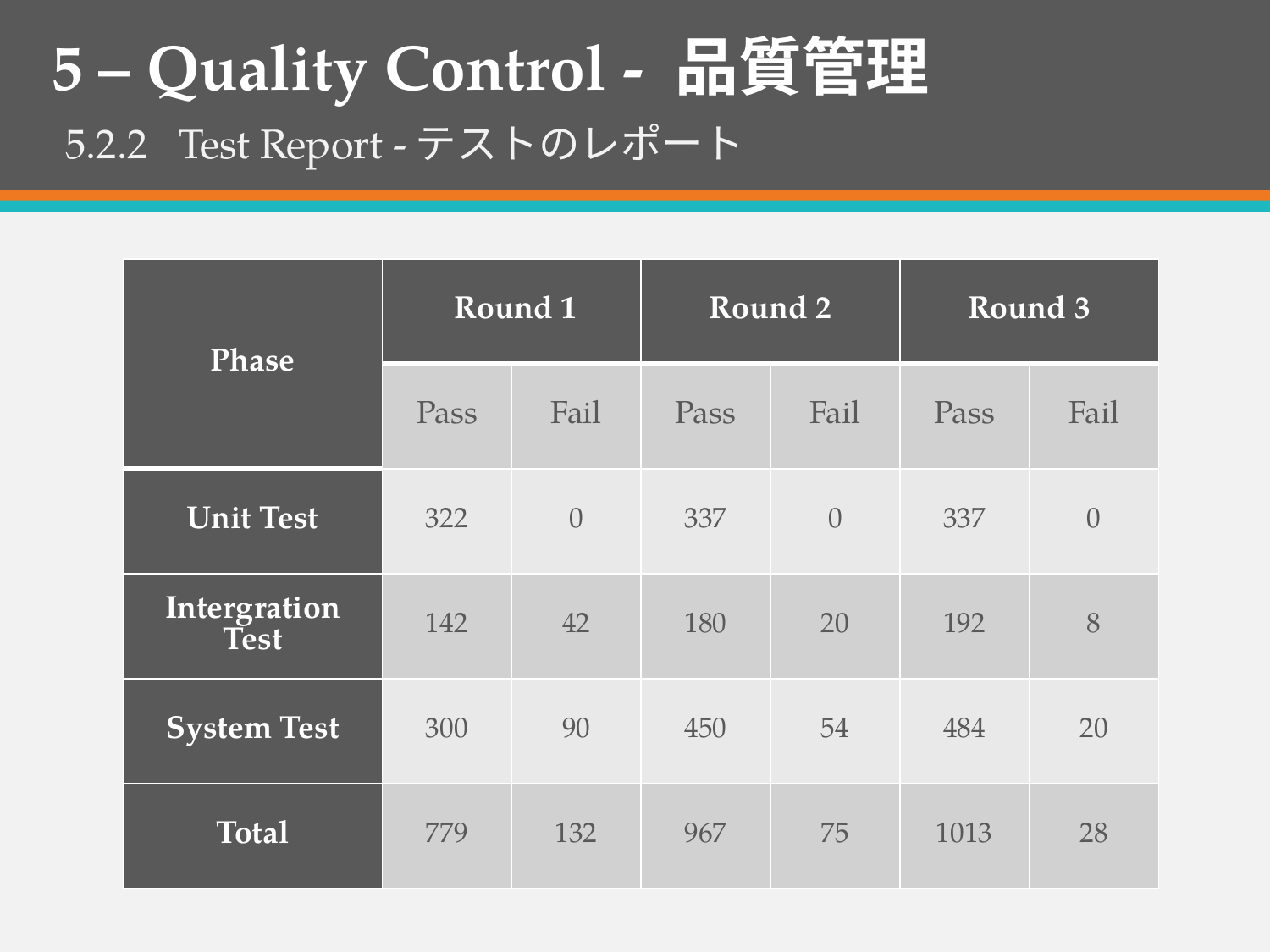

5 – Quality Control - 品質管理
5.2.2   Test Report -テストのレポート
| Phase | Round 1 |  | Round 2 |  | Round 3 |  |
| --- | --- | --- | --- | --- | --- | --- |
|  | Pass | Fail | Pass | Fail | Pass | Fail |
| Unit Test | 322 | 0 | 337 | 0 | 337 | 0 |
| Intergration Test | 142 | 42 | 180 | 20 | 192 | 8 |
| System Test | 300 | 90 | 450 | 54 | 484 | 20 |
| Total | 779 | 132 | 967 | 75 | 1013 | 28 |